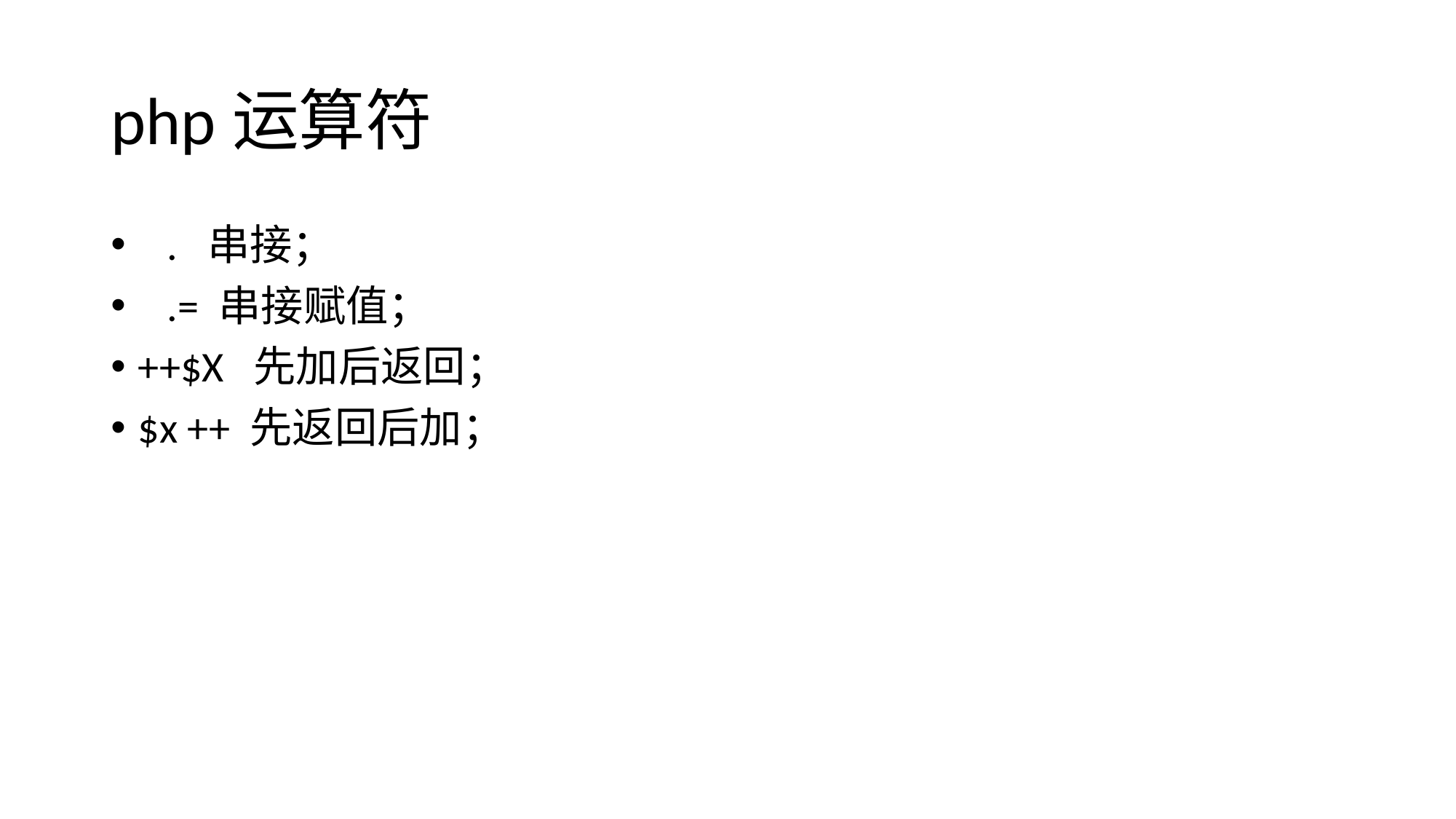

# php运算符
   .  串接；
   .= 串接赋值；
++$X  先加后返回；
$x ++ 先返回后加；